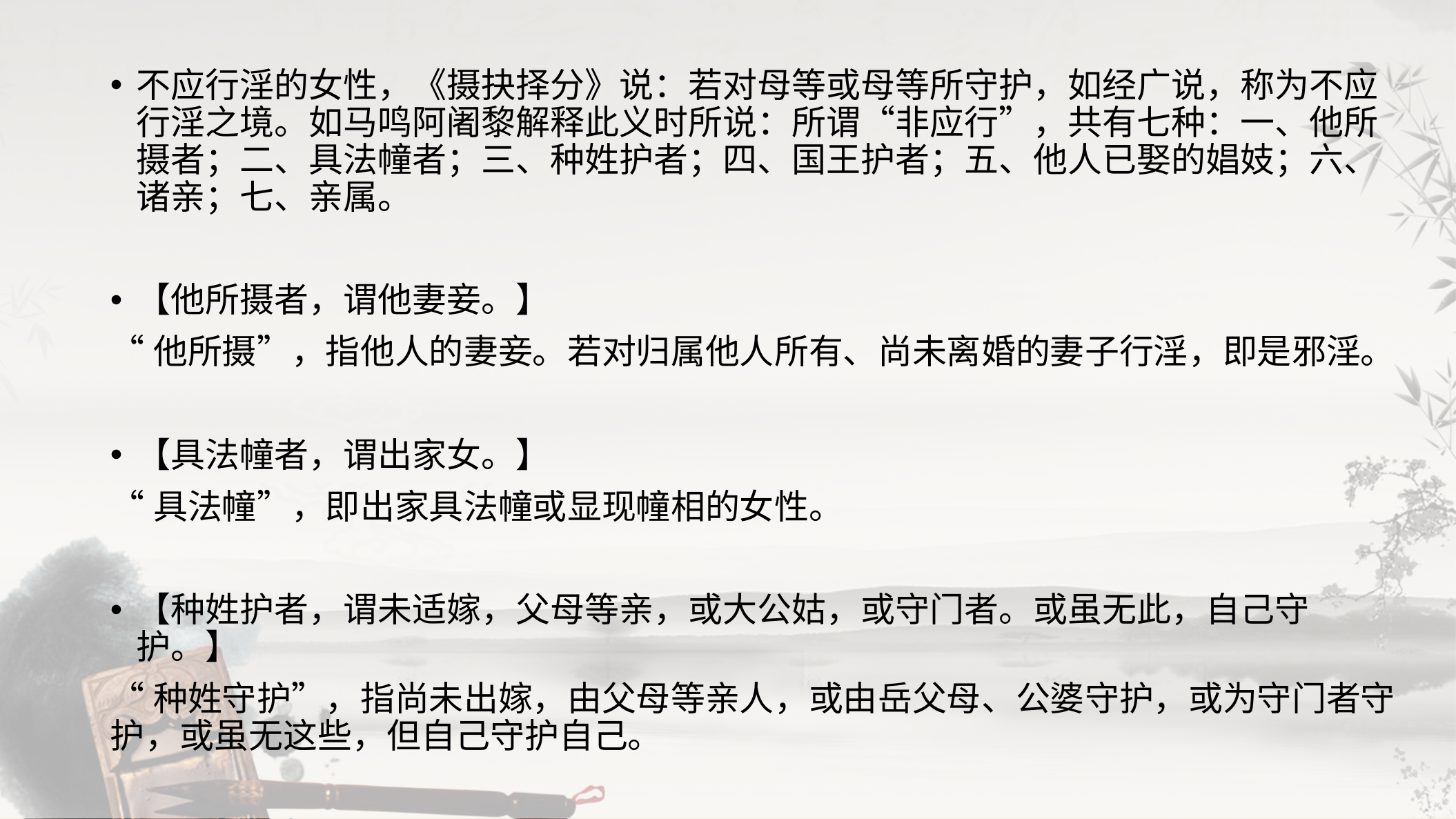

不应行淫的女性，《摄抉择分》说：若对母等或母等所守护，如经广说，称为不应行淫之境。如马鸣阿阇黎解释此义时所说：所谓“非应行”，共有七种：一、他所摄者；二、具法幢者；三、种姓护者；四、国王护者；五、他人已娶的娼妓；六、诸亲；七、亲属。

【他所摄者，谓他妻妾。】
“他所摄”，指他人的妻妾。若对归属他人所有、尚未离婚的妻子行淫，即是邪淫。

【具法幢者，谓出家女。】
“具法幢”，即出家具法幢或显现幢相的女性。

【种姓护者，谓未适嫁，父母等亲，或大公姑，或守门者。或虽无此，自己守护。】
“种姓守护”，指尚未出嫁，由父母等亲人，或由岳父母、公婆守护，或为守门者守护，或虽无这些，但自己守护自己。